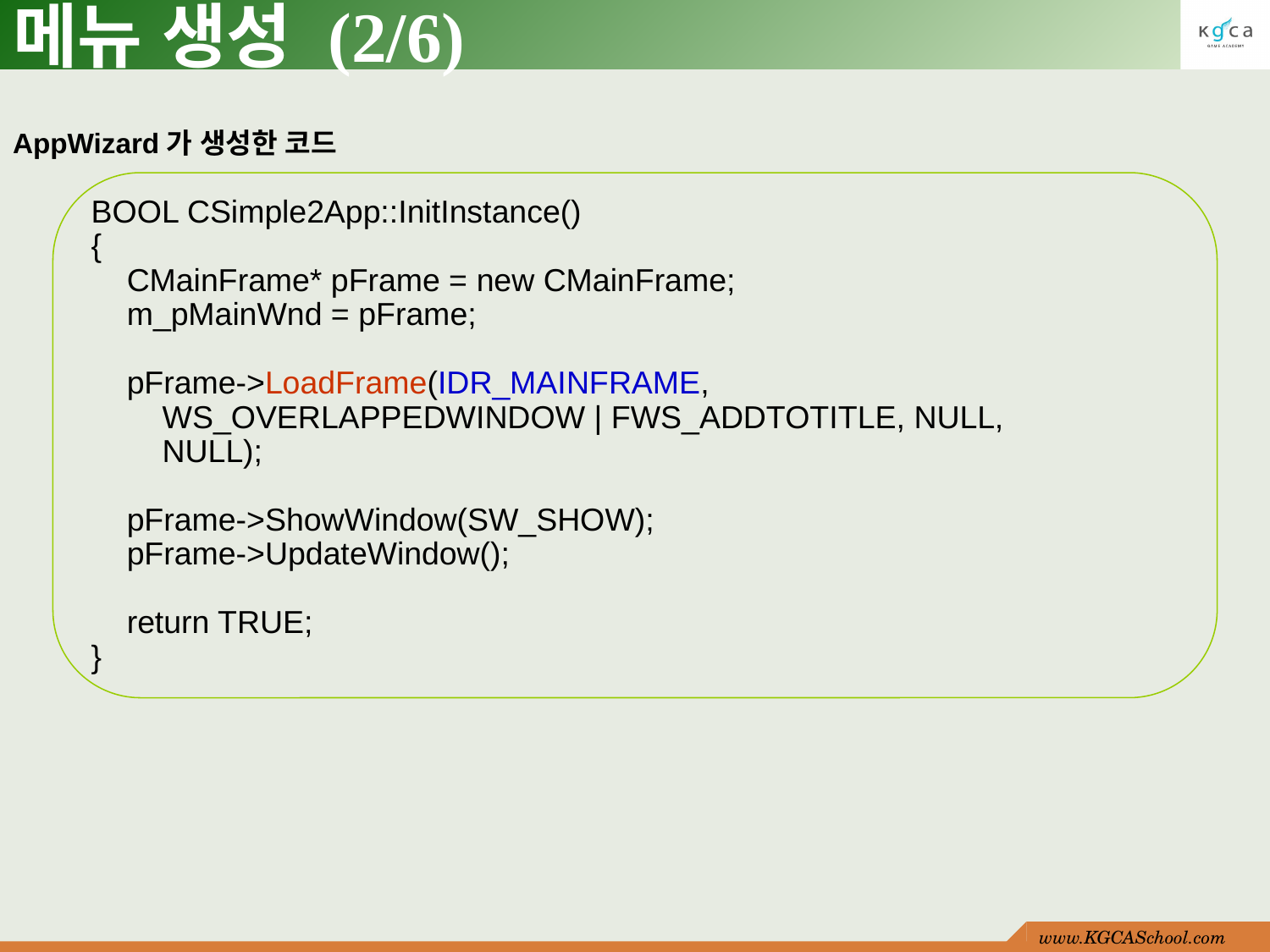

# 메뉴 생성 (2/6)
AppWizard가 생성한 코드
BOOL CSimple2App::InitInstance()
{
    CMainFrame* pFrame = new CMainFrame;
    m_pMainWnd = pFrame;

    pFrame->LoadFrame(IDR_MAINFRAME,
        WS_OVERLAPPEDWINDOW | FWS_ADDTOTITLE, NULL,
        NULL);

    pFrame->ShowWindow(SW_SHOW);
    pFrame->UpdateWindow();

    return TRUE;
}